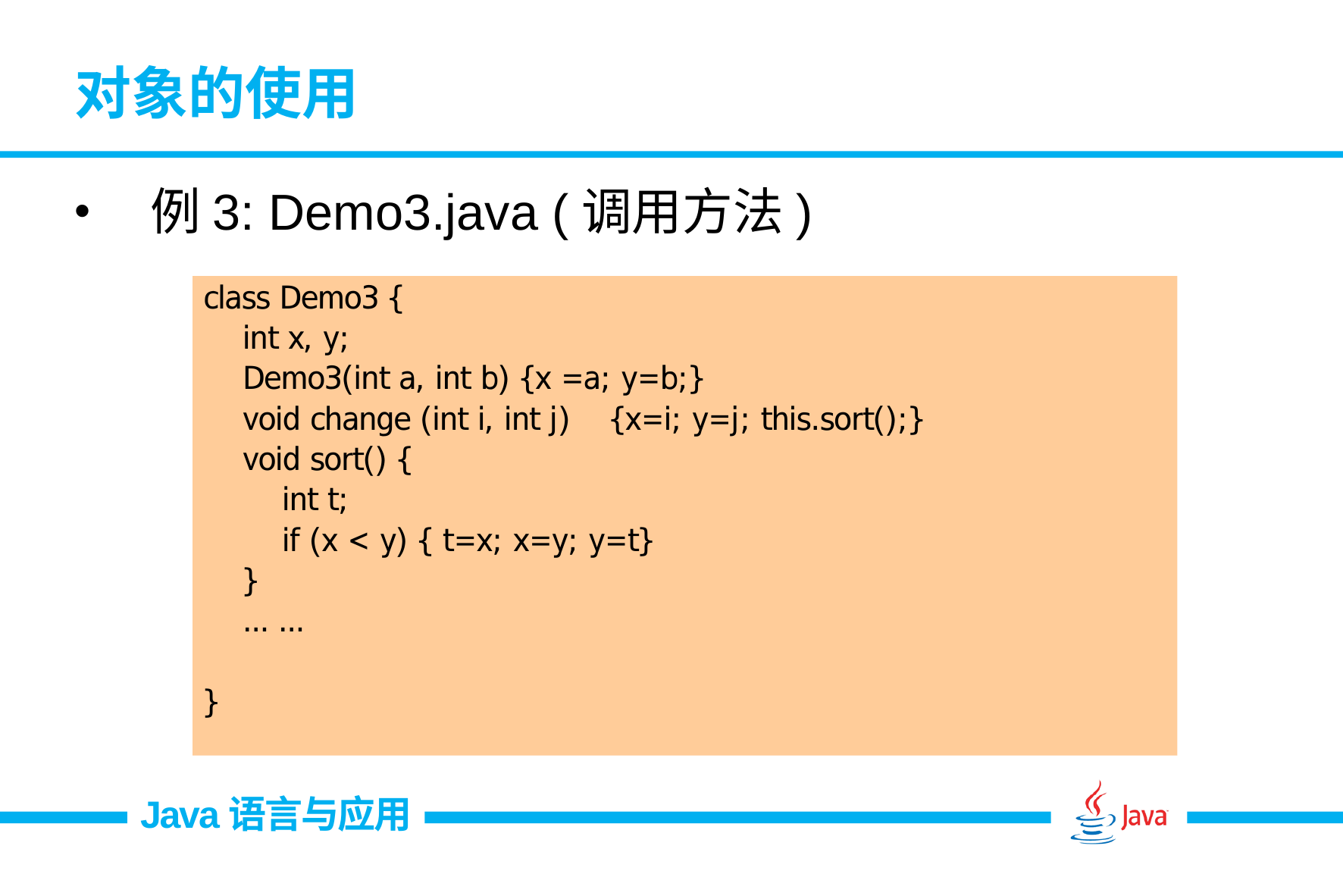

# 对象的使用
例3: Demo3.java (调用方法)
class Demo3 {
    int x, y;
    Demo3(int a, int b) {x =a; y=b;}
    void change (int i, int j)    {x=i; y=j; this.sort();}
    void sort() {
        int t;
        if (x < y) { t=x; x=y; y=t}
    }
    … …

}
75